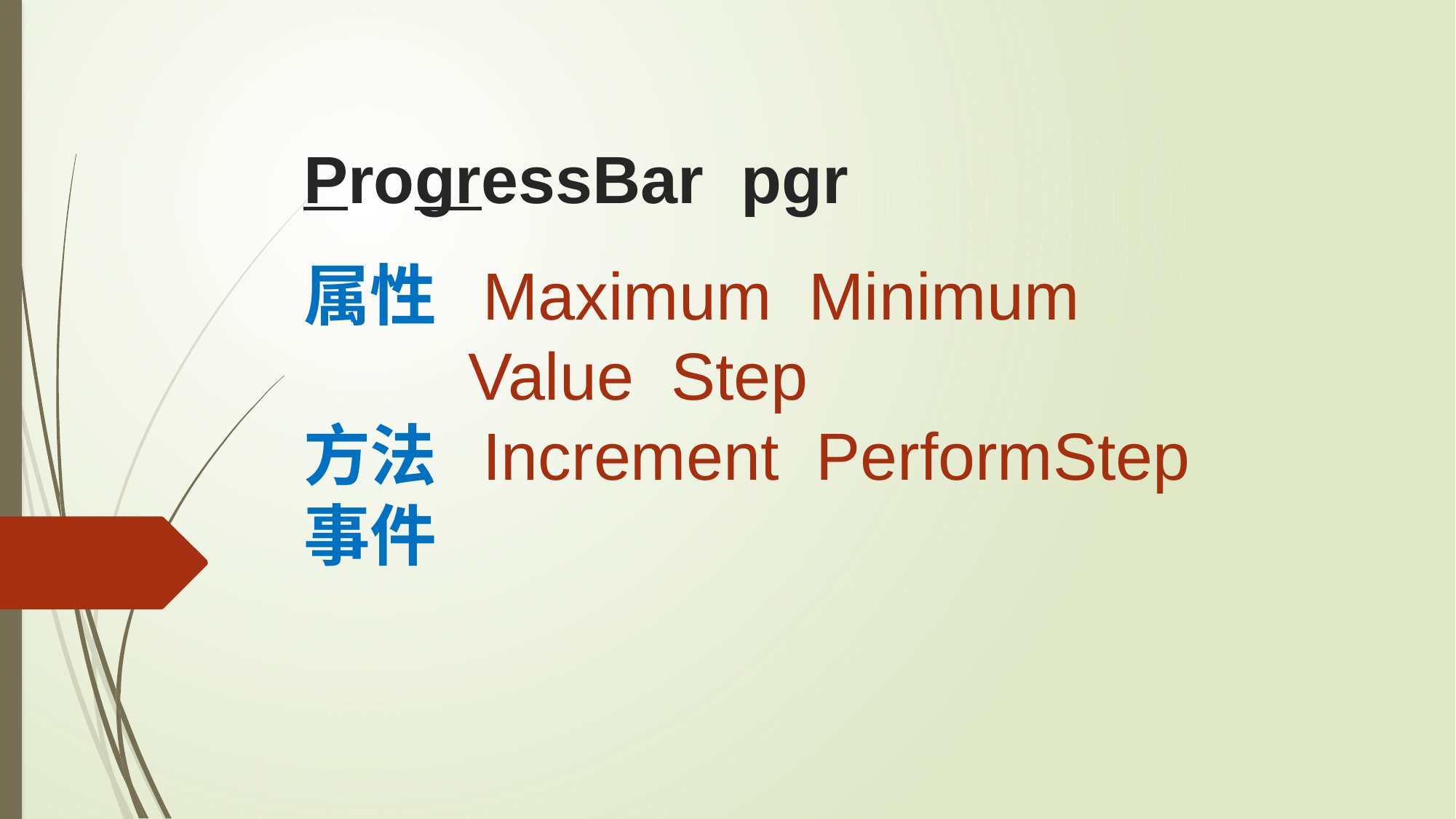

ProgressBar  pgr

属性  Maximum  Minimum
	   Value  Step
方法  Increment  PerformStep
事件